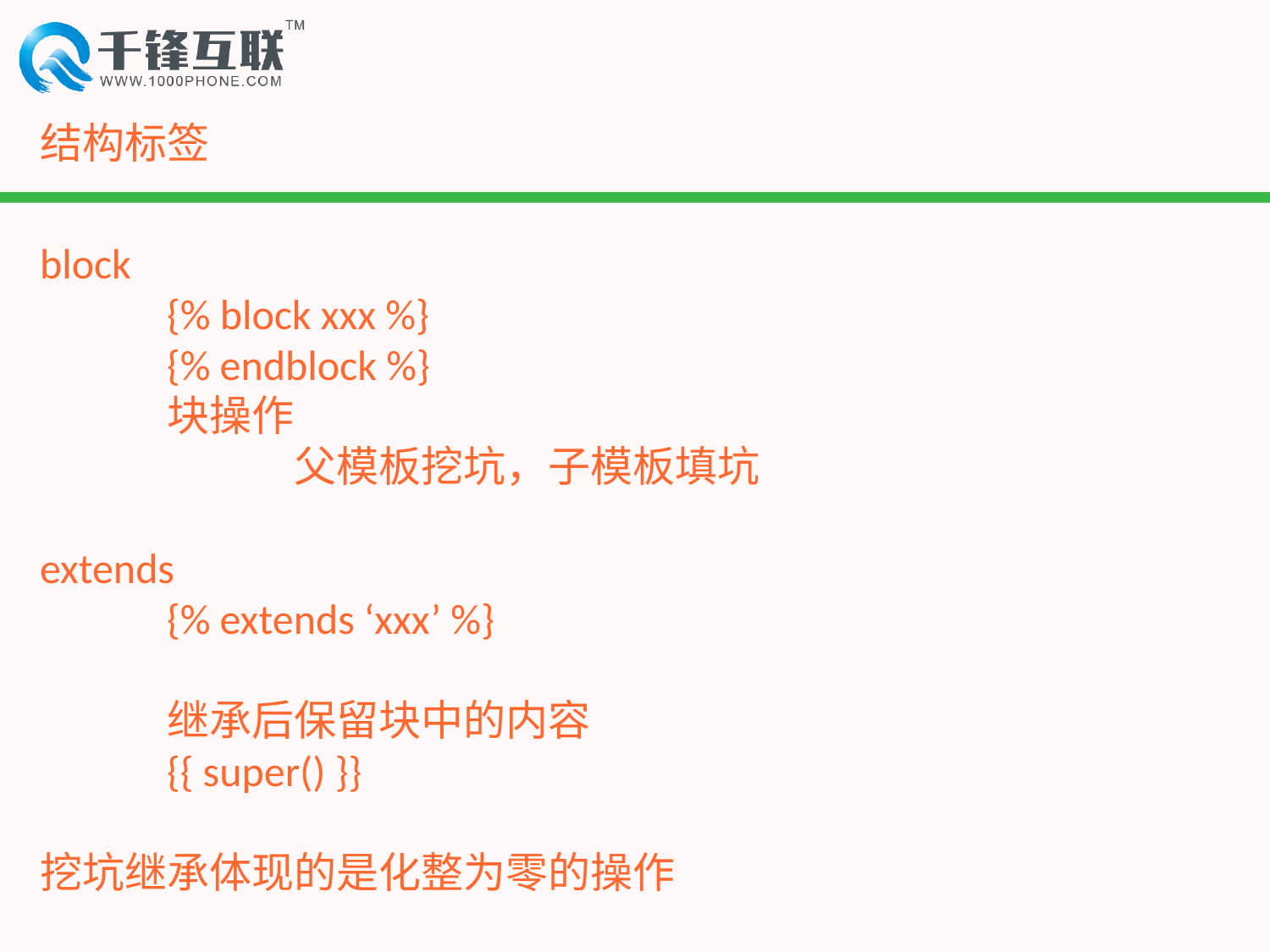

# 结构标签
block
	{% block xxx %}
	{% endblock %}
	块操作
		父模板挖坑，子模板填坑

extends
	{% extends ‘xxx’ %}

	继承后保留块中的内容
	{{ super() }}

挖坑继承体现的是化整为零的操作